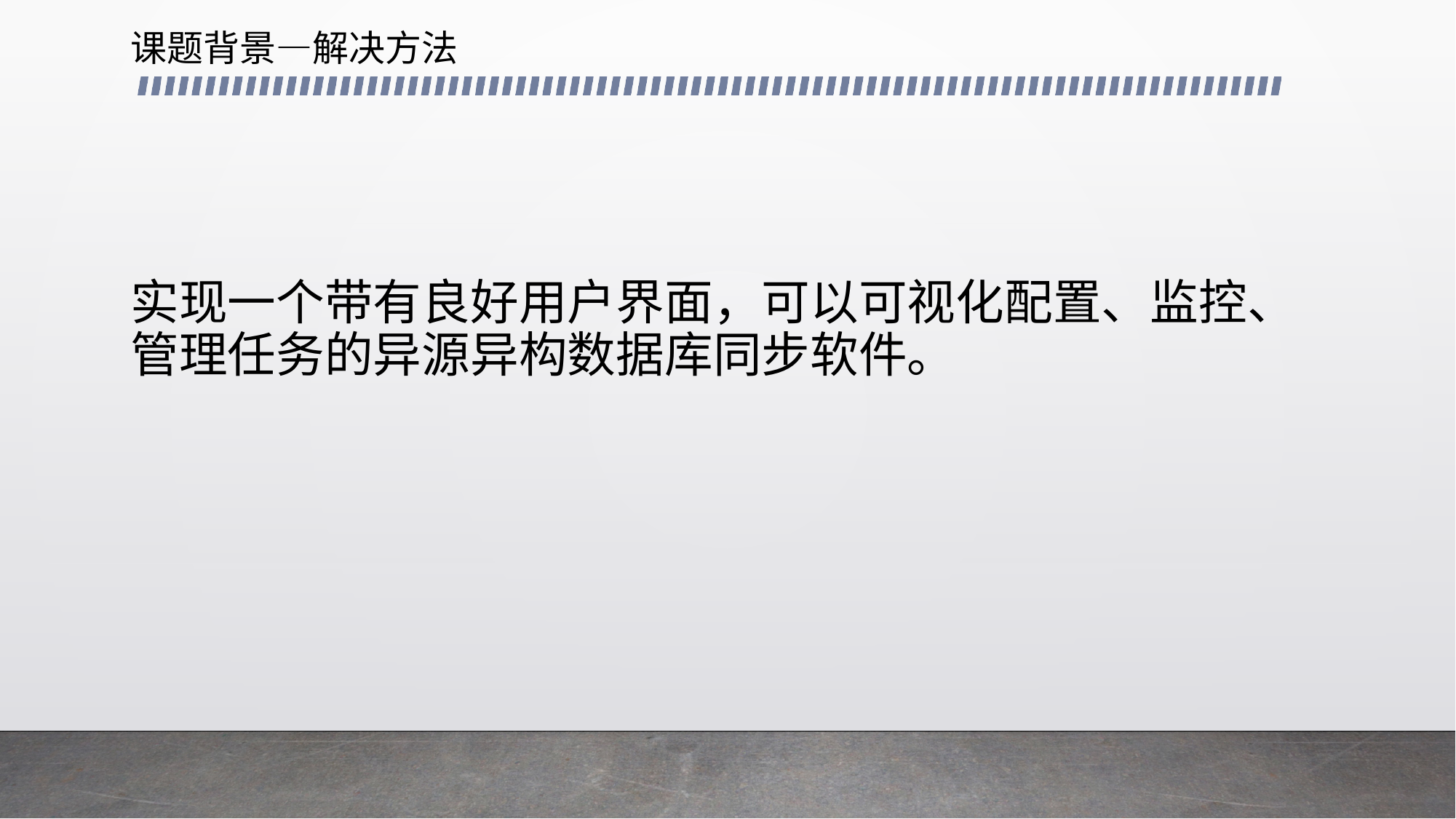

课题背景—解决方法
# 实现一个带有良好用户界面，可以可视化配置、监控、管理任务的异源异构数据库同步软件。